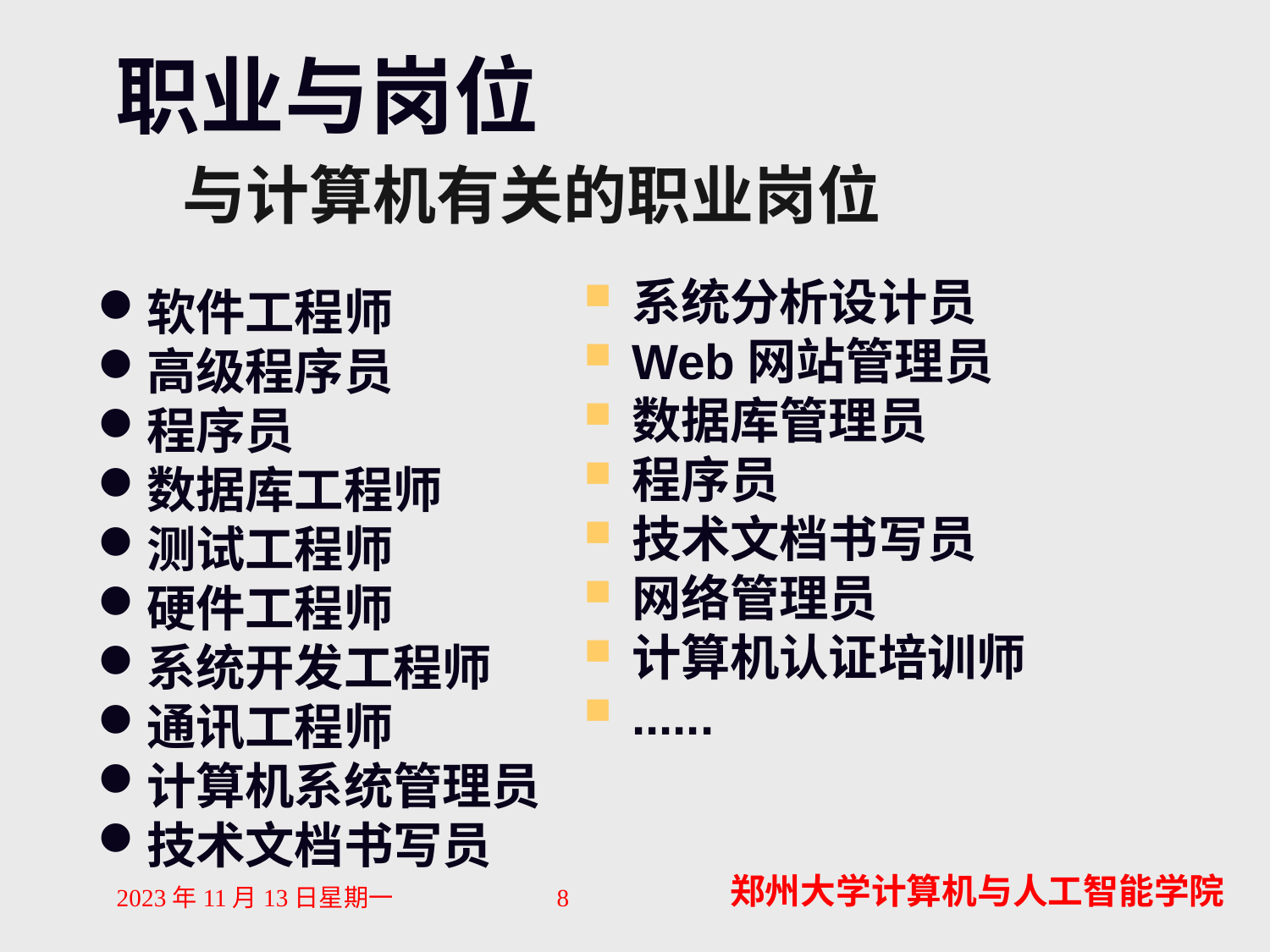

# 职业与岗位
与计算机有关的职业岗位
系统分析设计员
Web网站管理员
数据库管理员
程序员
技术文档书写员
网络管理员
计算机认证培训师
......
软件工程师
高级程序员
程序员
数据库工程师
测试工程师
硬件工程师
系统开发工程师
通讯工程师
计算机系统管理员
技术文档书写员